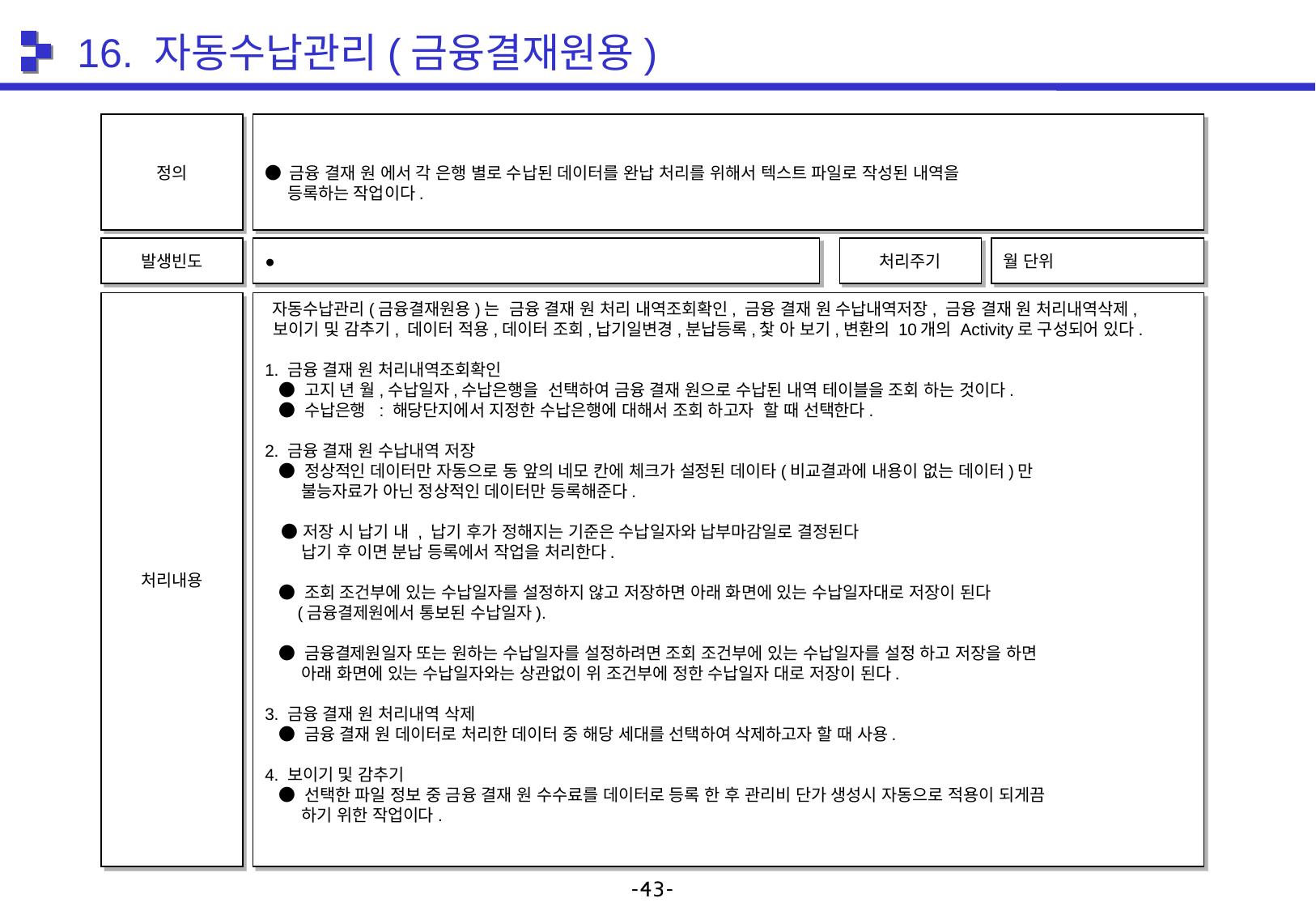

16. 자동수납관리(금융결재원용)
정의

● 금융 결재 원 에서 각 은행 별로 수납된 데이터를 완납 처리를 위해서 텍스트 파일로 작성된 내역을
    등록하는 작업이다.
발생빈도
●
처리주기
월 단위
처리내용
 자동수납관리(금융결재원용)는  금융 결재 원 처리 내역조회확인, 금융 결재 원 수납내역저장, 금융 결재 원 처리내역삭제,
 보이기 및 감추기, 데이터 적용,데이터 조회,납기일변경,분납등록,찿 아 보기,변환의 10개의 Activity로 구성되어 있다.

1. 금융 결재 원 처리내역조회확인
   ● 고지 년 월,수납일자,수납은행을  선택하여 금융 결재 원으로 수납된 내역 테이블을 조회 하는 것이다.
   ● 수납은행  : 해당단지에서 지정한 수납은행에 대해서 조회 하고자  할 때 선택한다.

2. 금융 결재 원 수납내역 저장
   ● 정상적인 데이터만 자동으로 동 앞의 네모 칸에 체크가 설정된 데이타(비교결과에 내용이 없는 데이터)만
       불능자료가 아닌 정상적인 데이터만 등록해준다.

　● 저장 시 납기 내 , 납기 후가 정해지는 기준은 수납일자와 납부마감일로 결정된다
       납기 후 이면 분납 등록에서 작업을 처리한다.

   ● 조회 조건부에 있는 수납일자를 설정하지 않고 저장하면 아래 화면에 있는 수납일자대로 저장이 된다
       (금융결제원에서 통보된 수납일자).

   ● 금융결제원일자 또는 원하는 수납일자를 설정하려면 조회 조건부에 있는 수납일자를 설정 하고 저장을 하면
       아래 화면에 있는 수납일자와는 상관없이 위 조건부에 정한 수납일자 대로 저장이 된다.

3. 금융 결재 원 처리내역 삭제
   ● 금융 결재 원 데이터로 처리한 데이터 중 해당 세대를 선택하여 삭제하고자 할 때 사용.

4. 보이기 및 감추기
   ● 선택한 파일 정보 중 금융 결재 원 수수료를 데이터로 등록 한 후 관리비 단가 생성시 자동으로 적용이 되게끔
       하기 위한 작업이다.